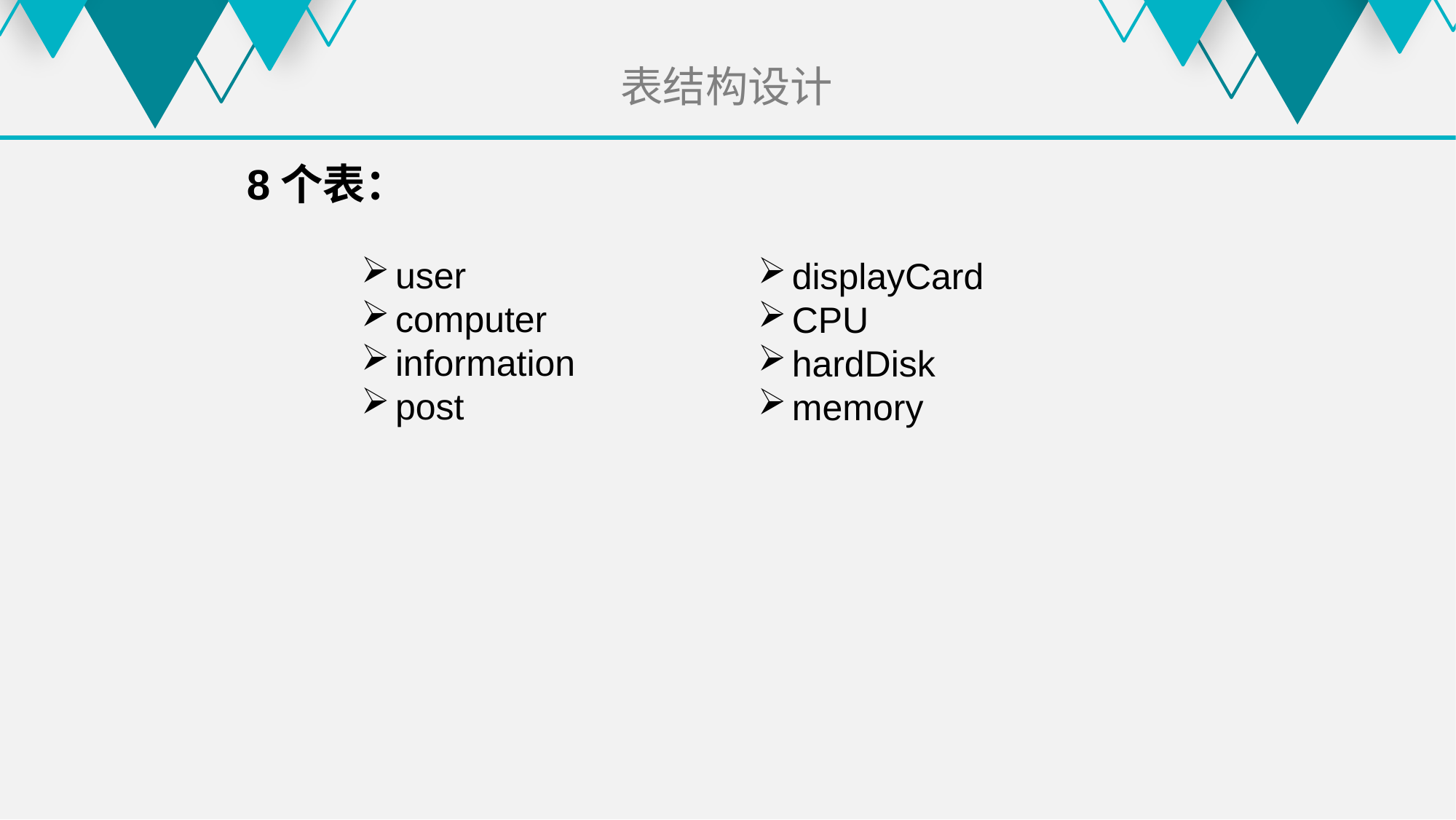

表结构设计
      8个表：
user
computer
information
post
displayCard
CPU
hardDisk
memory